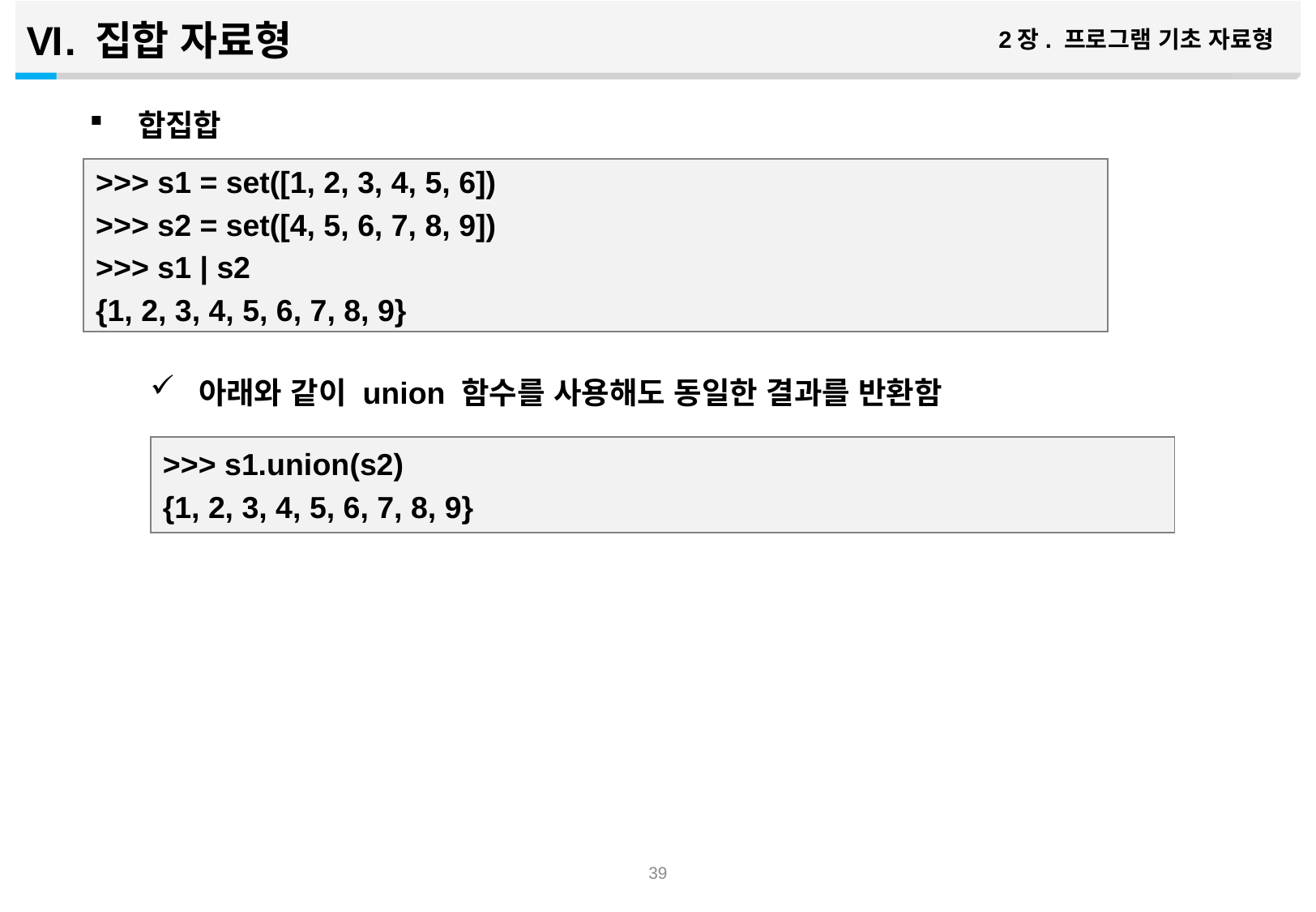

집합 자료형
2장. 프로그램 기초 자료형
합집합

아래와 같이 union 함수를 사용해도 동일한 결과를 반환함

>>> s1 = set([1, 2, 3, 4, 5, 6])
>>> s2 = set([4, 5, 6, 7, 8, 9])
>>> s1 | s2
{1, 2, 3, 4, 5, 6, 7, 8, 9}
>>> s1.union(s2)
{1, 2, 3, 4, 5, 6, 7, 8, 9}
39